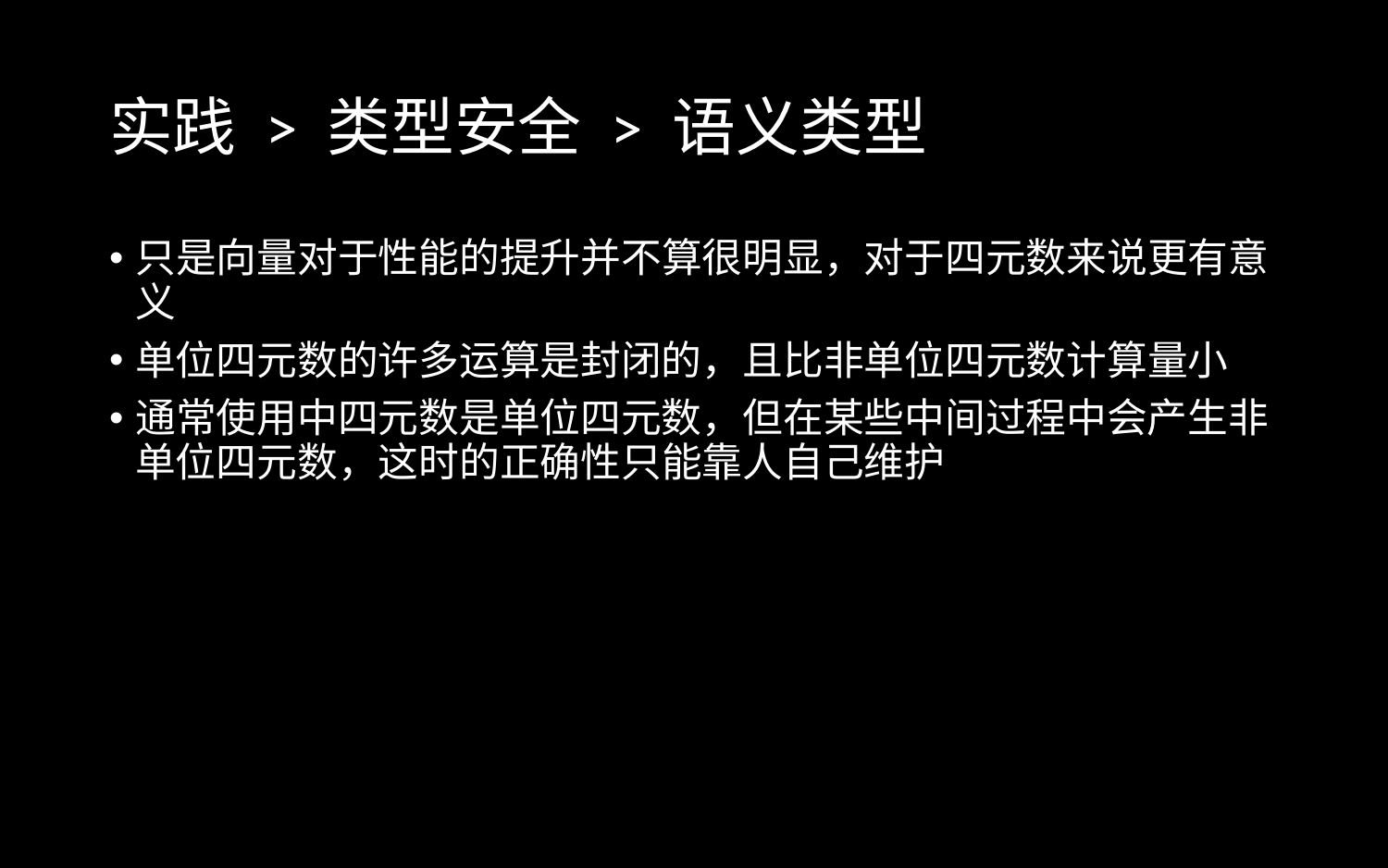

# 实践 > 类型安全 > 语义类型
只是向量对于性能的提升并不算很明显，对于四元数来说更有意义
单位四元数的许多运算是封闭的，且比非单位四元数计算量小
通常使用中四元数是单位四元数，但在某些中间过程中会产生非单位四元数，这时的正确性只能靠人自己维护